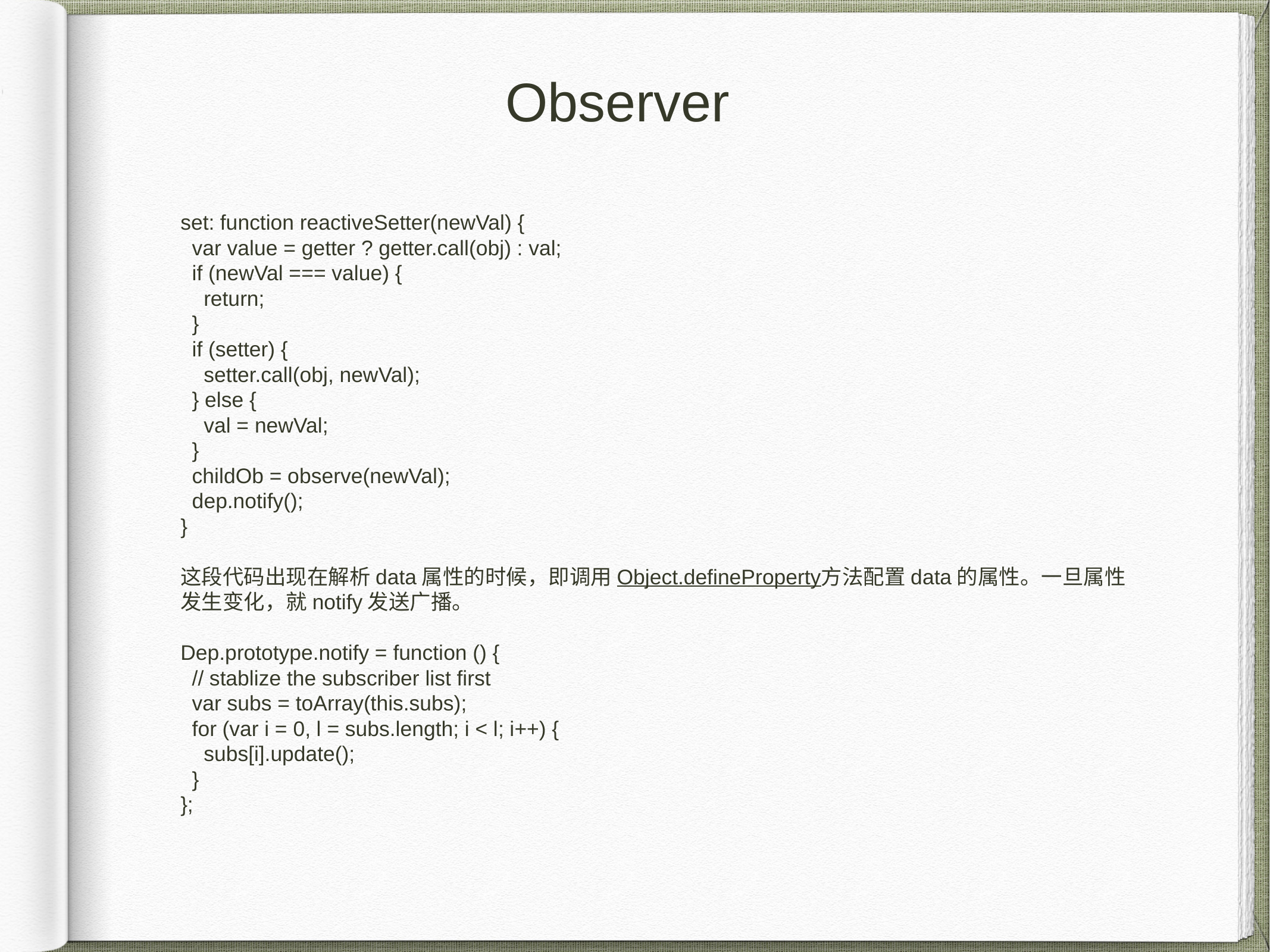

# Observer
set: function reactiveSetter(newVal) {
  var value = getter ? getter.call(obj) : val;
  if (newVal === value) {
    return;
  }
  if (setter) {
    setter.call(obj, newVal);
  } else {
    val = newVal;
  }
  childOb = observe(newVal);
  dep.notify();
}

这段代码出现在解析data属性的时候，即调用Object.defineProperty方法配置data的属性。一旦属性发生变化，就notify发送广播。

Dep.prototype.notify = function () {
  // stablize the subscriber list first
  var subs = toArray(this.subs);
  for (var i = 0, l = subs.length; i < l; i++) {
    subs[i].update();
  }
};